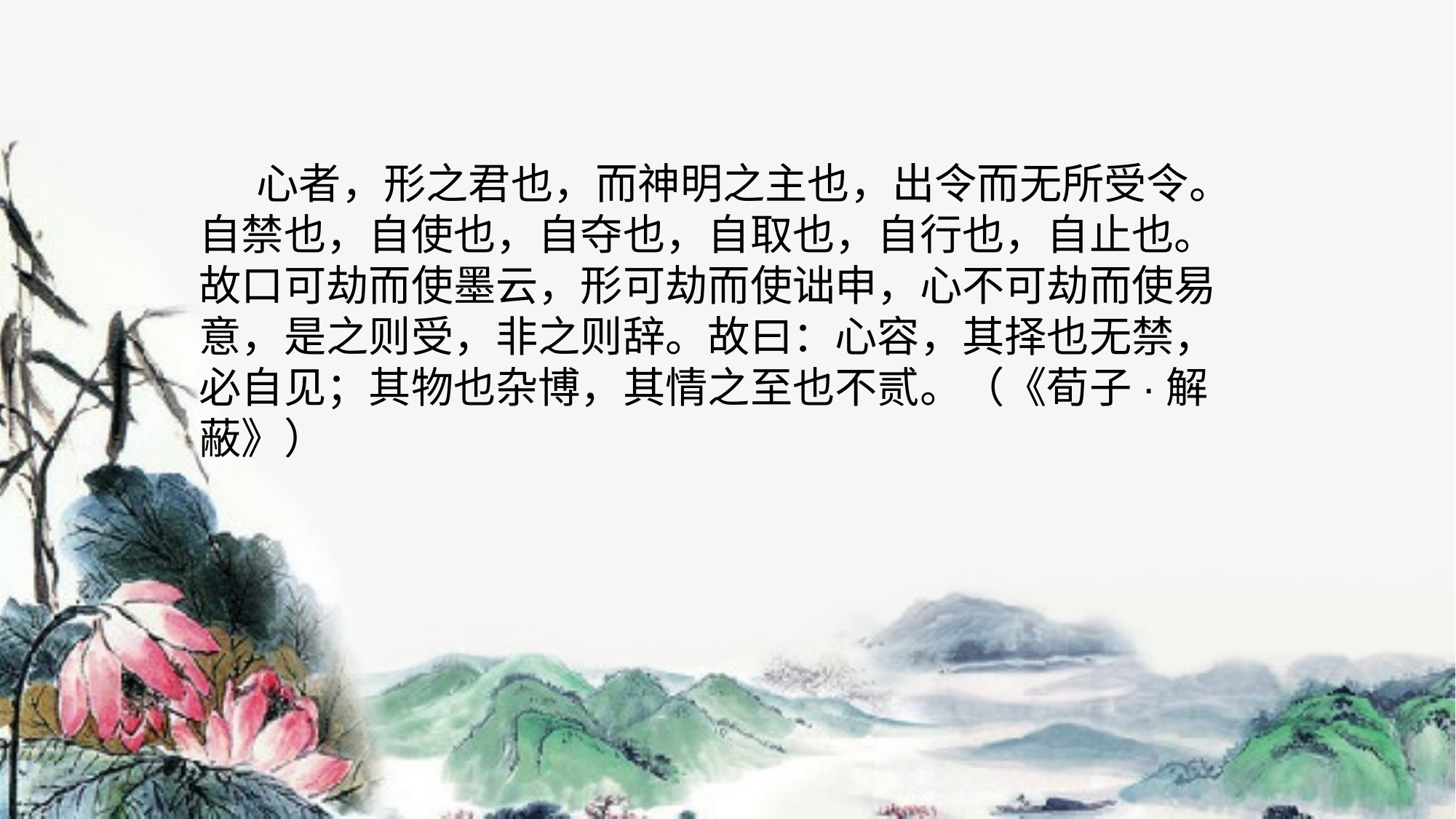

心者，形之君也，而神明之主也，出令而无所受令。自禁也，自使也，自夺也，自取也，自行也，自止也。故口可劫而使墨云，形可劫而使诎申，心不可劫而使易意，是之则受，非之则辞。故曰：心容，其择也无禁，必自见；其物也杂博，其情之至也不贰。（《荀子·解蔽》）